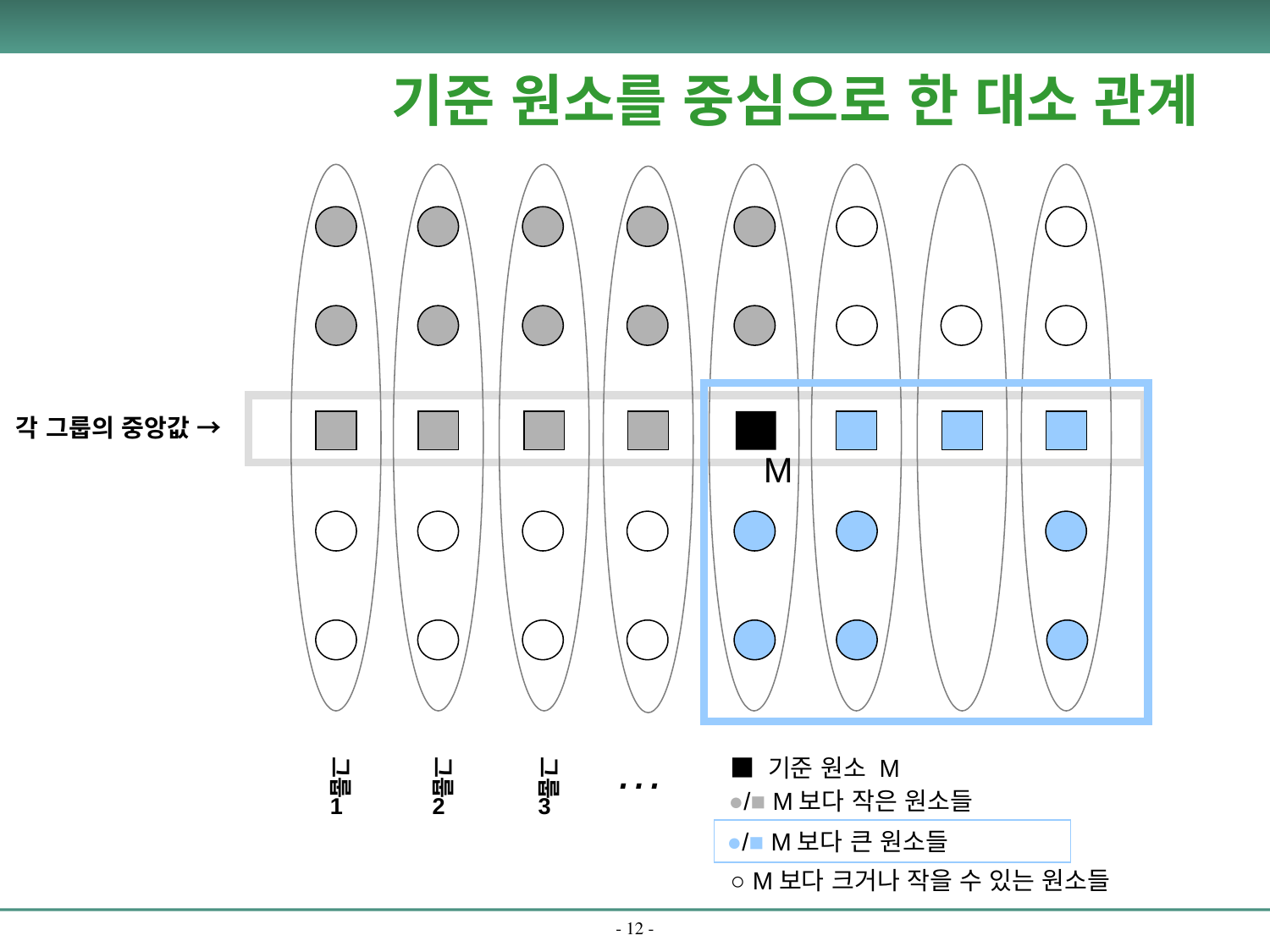

기준 원소를 중심으로 한 대소 관계

각 그룹의 중앙값 →

M

…
그룹
1
그룹
2
그룹
3
■ 기준 원소 M
●/■ M보다 작은 원소들
●/■ M보다 큰 원소들
○ M보다 크거나 작을 수 있는 원소들